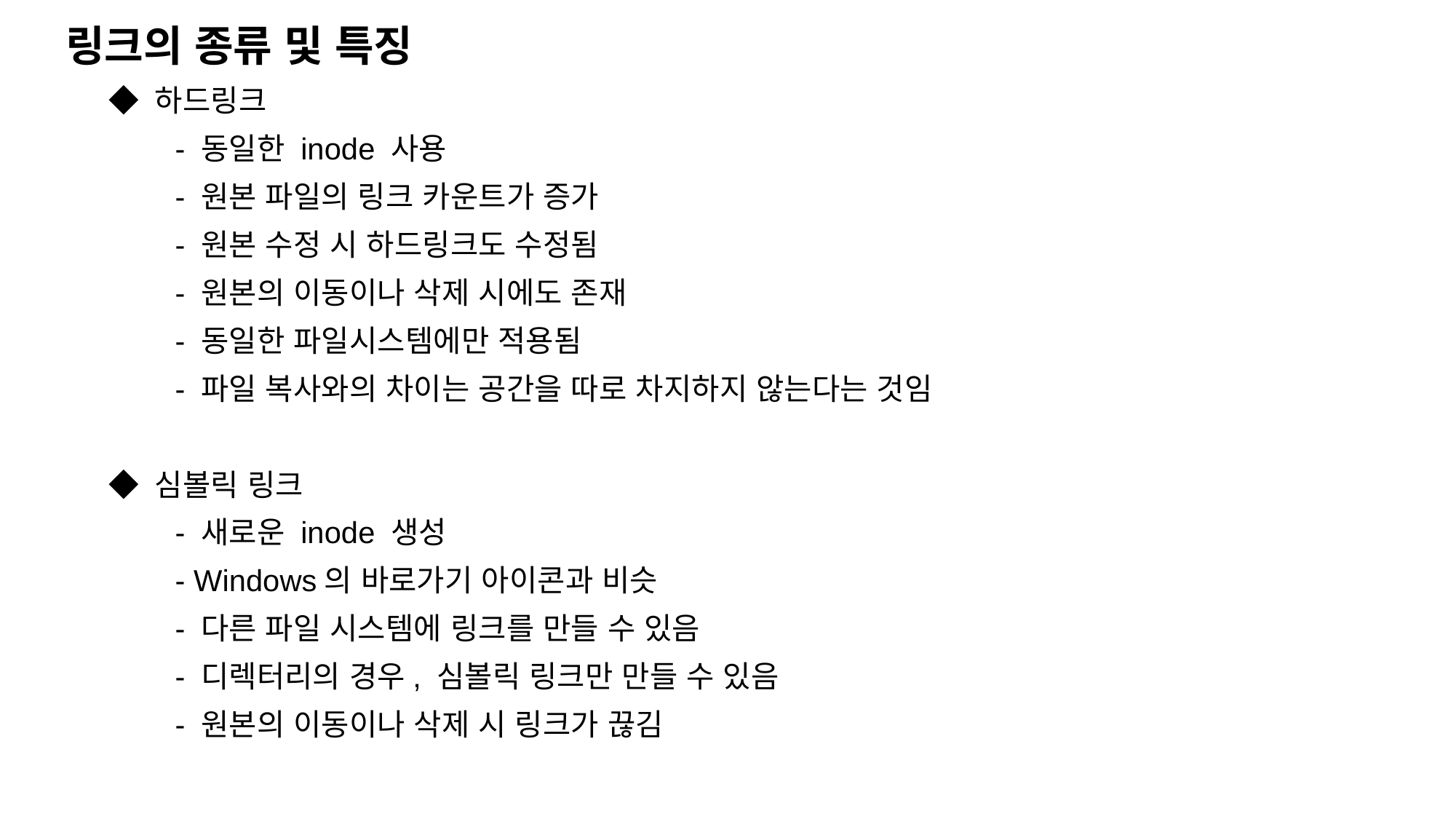

링크의 종류 및 특징
     ◆ 하드링크
	- 동일한 inode 사용
	- 원본 파일의 링크 카운트가 증가
 	- 원본 수정 시 하드링크도 수정됨
	- 원본의 이동이나 삭제 시에도 존재
	- 동일한 파일시스템에만 적용됨
	- 파일 복사와의 차이는 공간을 따로 차지하지 않는다는 것임

     ◆ 심볼릭 링크
	- 새로운 inode 생성
	- Windows의 바로가기 아이콘과 비슷
	- 다른 파일 시스템에 링크를 만들 수 있음
	- 디렉터리의 경우, 심볼릭 링크만 만들 수 있음
	- 원본의 이동이나 삭제 시 링크가 끊김